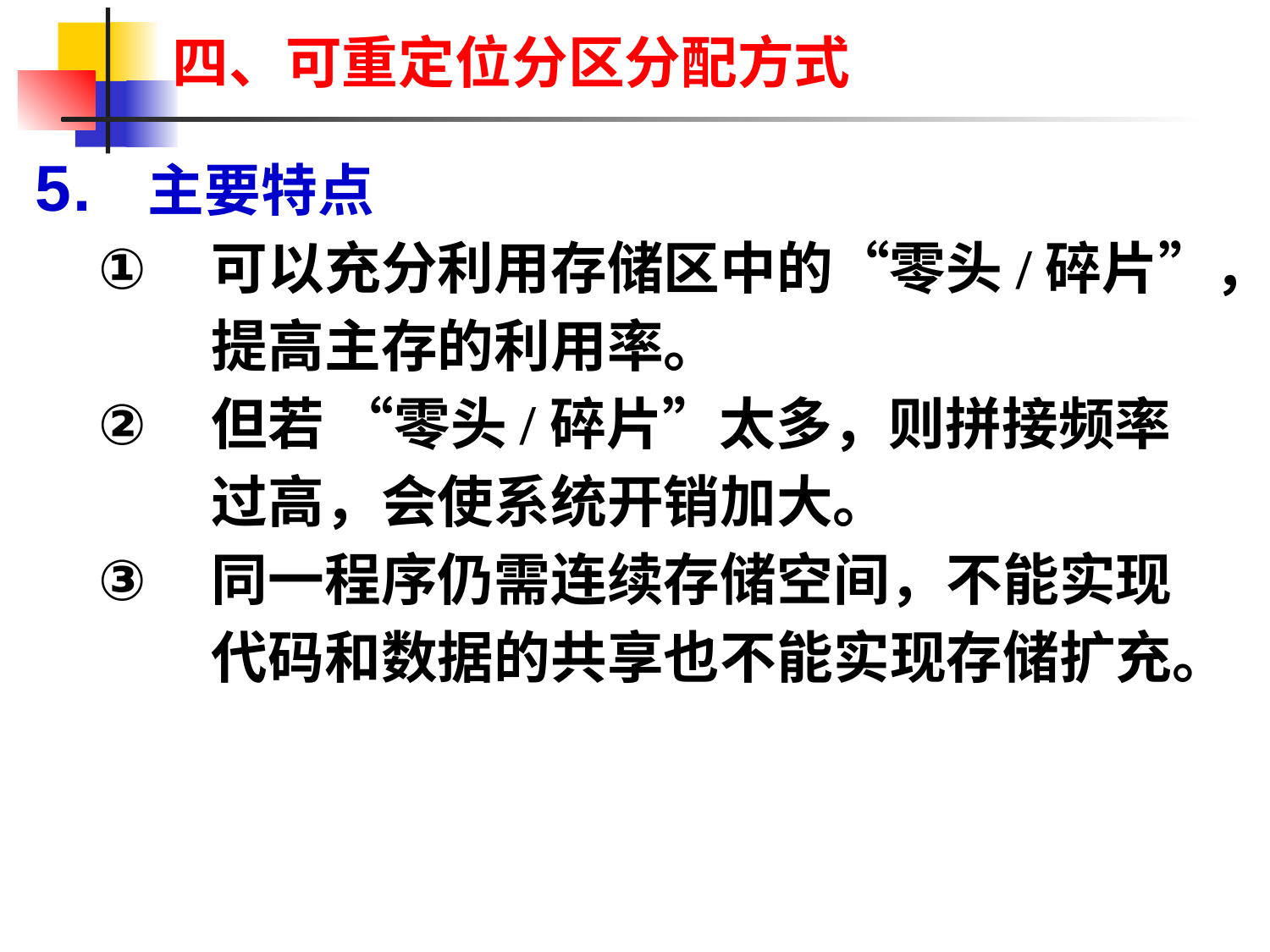

# 四、可重定位分区分配方式
主要特点
可以充分利用存储区中的“零头/碎片”，提高主存的利用率。
但若 “零头/碎片”太多，则拼接频率过高，会使系统开销加大。
同一程序仍需连续存储空间，不能实现代码和数据的共享也不能实现存储扩充。